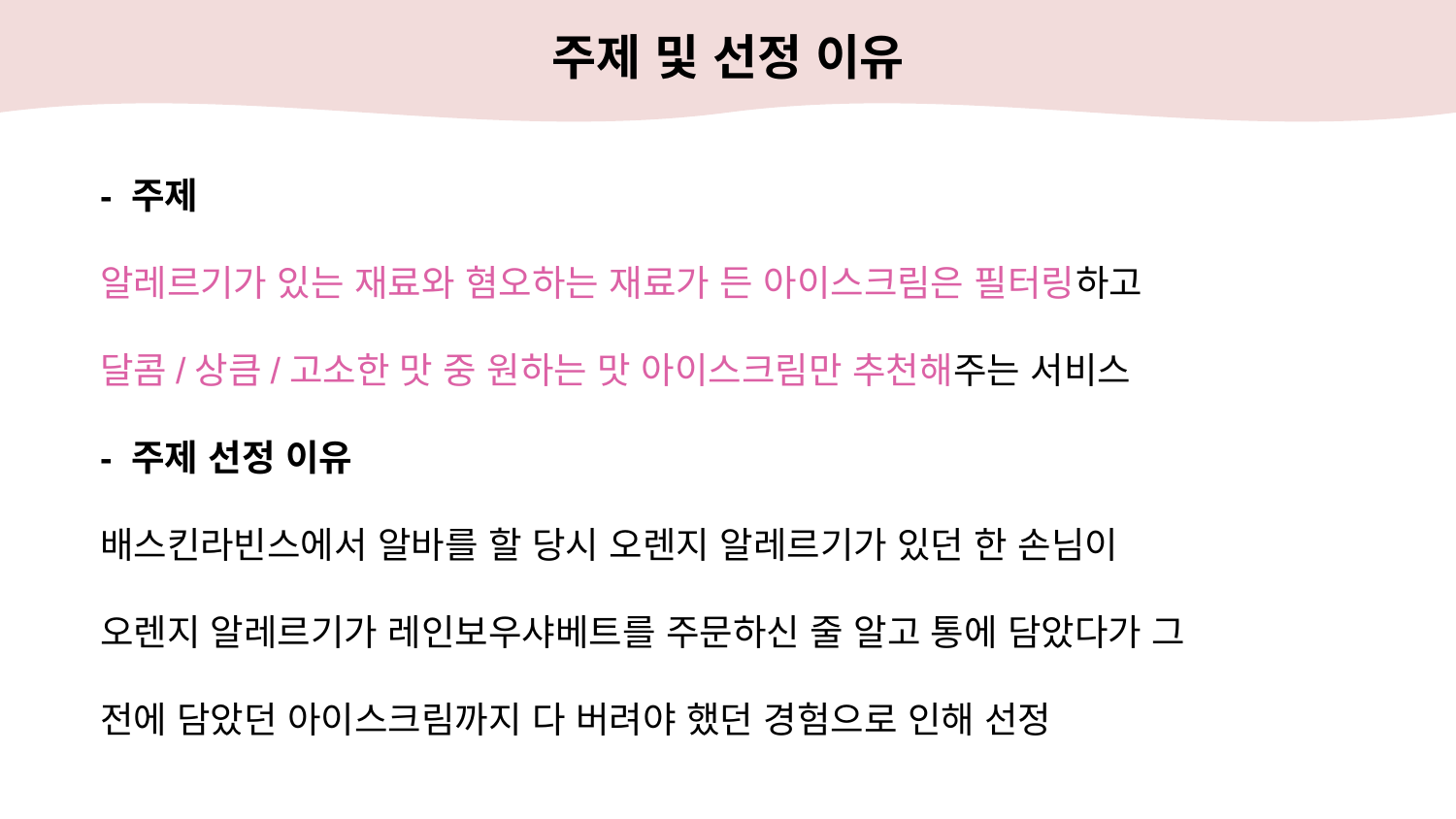

주제 및 선정 이유
- 주제
알레르기가 있는 재료와 혐오하는 재료가 든 아이스크림은 필터링하고
달콤/상큼/고소한 맛 중 원하는 맛 아이스크림만 추천해주는 서비스
- 주제 선정 이유
배스킨라빈스에서 알바를 할 당시 오렌지 알레르기가 있던 한 손님이 오렌지 알레르기가 레인보우샤베트를 주문하신 줄 알고 통에 담았다가 그 전에 담았던 아이스크림까지 다 버려야 했던 경험으로 인해 선정